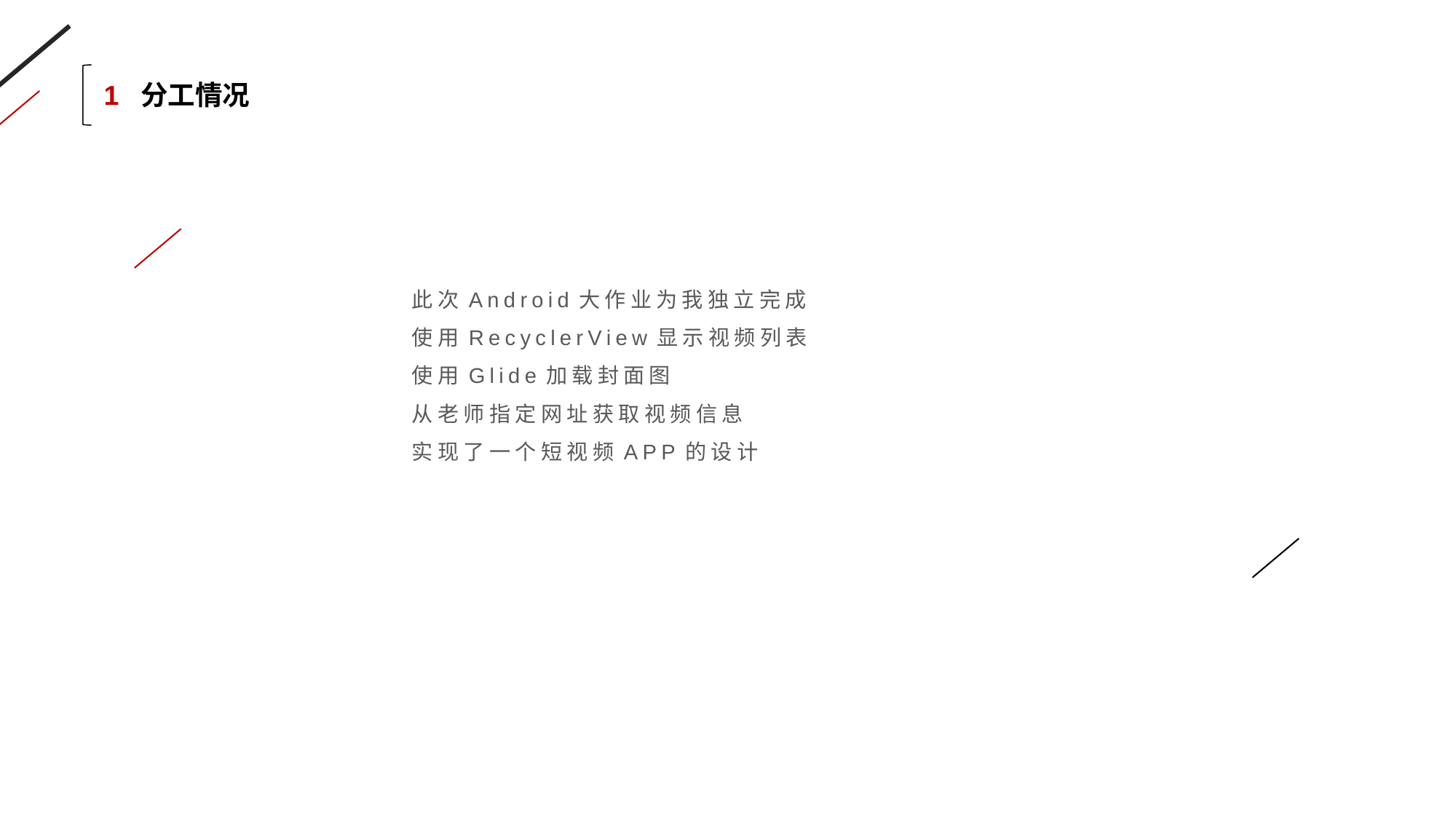

1  分工情况
此次Android大作业为我独立完成
使用RecyclerView显示视频列表
使用Glide加载封面图
从老师指定网址获取视频信息
实现了一个短视频APP的设计